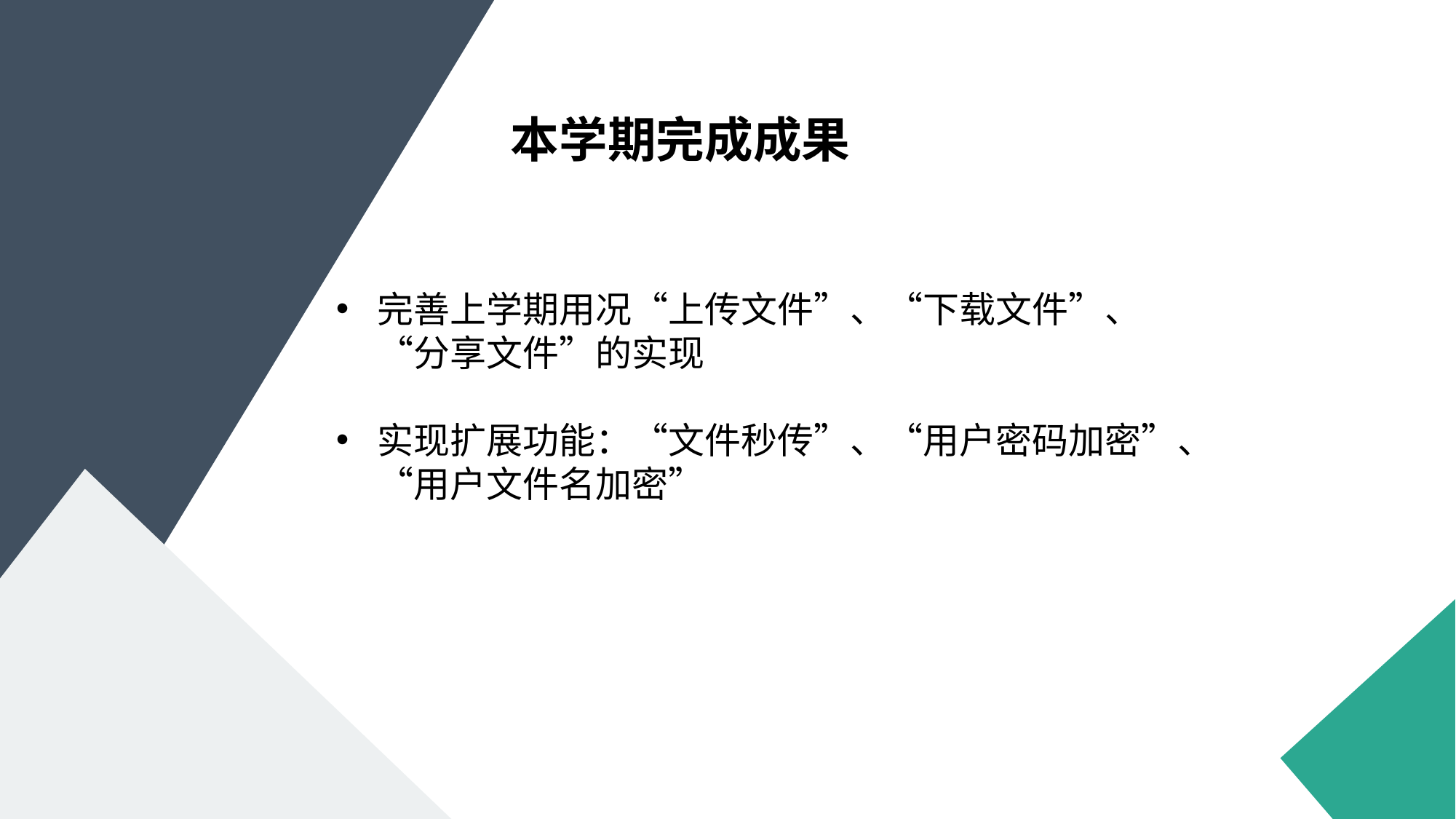

本学期完成成果
完善上学期用况“上传文件”、“下载文件”、“分享文件”的实现

实现扩展功能：“文件秒传”、“用户密码加密”、“用户文件名加密”